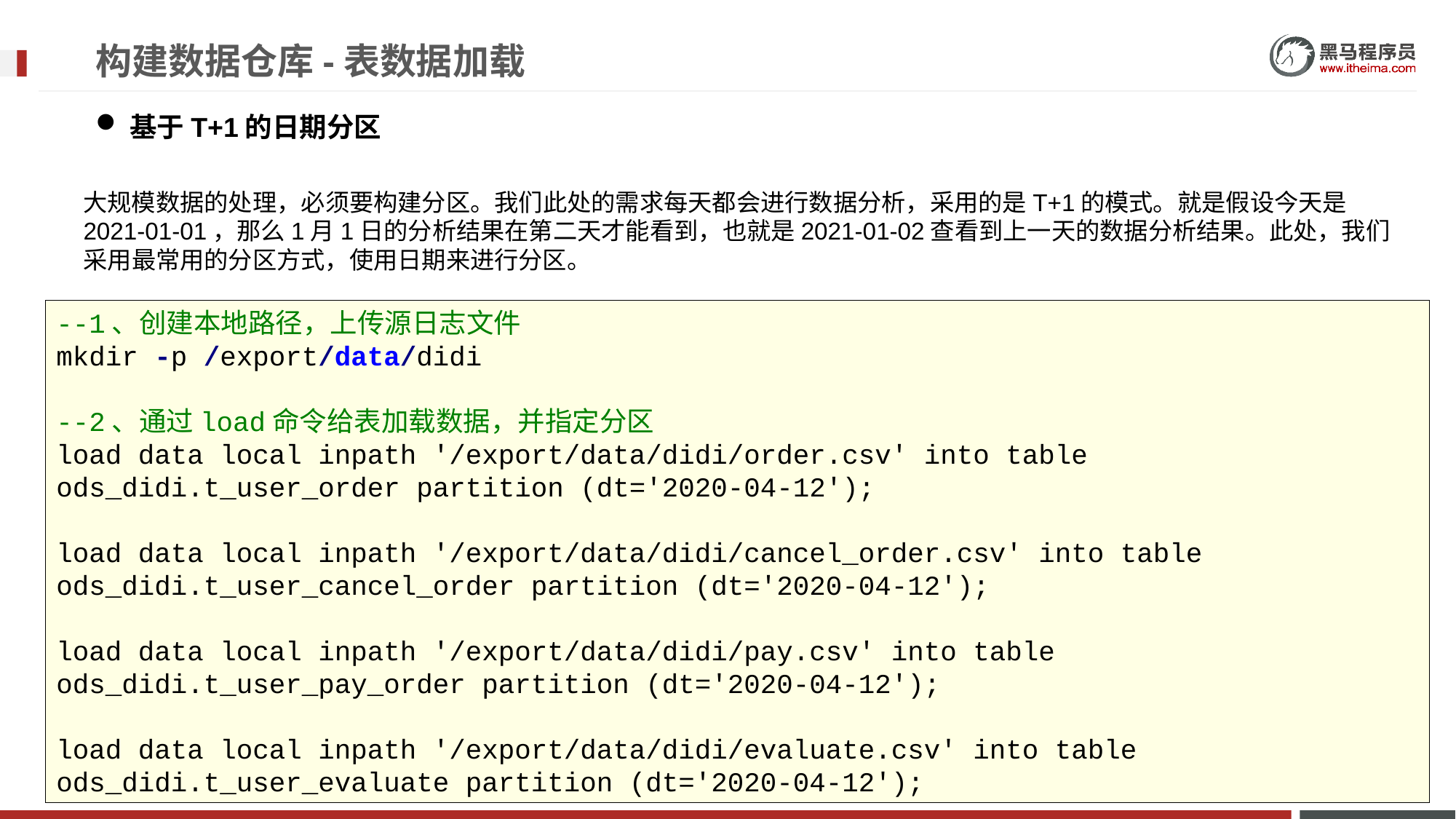

# 构建数据仓库-表数据加载
基于T+1的日期分区
大规模数据的处理，必须要构建分区。我们此处的需求每天都会进行数据分析，采用的是T+1的模式。就是假设今天是2021-01-01，那么1月1日的分析结果在第二天才能看到，也就是2021-01-02查看到上一天的数据分析结果。此处，我们采用最常用的分区方式，使用日期来进行分区。

--1、创建本地路径，上传源日志文件
mkdir -p /export/data/didi

--2、通过load命令给表加载数据，并指定分区
load data local inpath '/export/data/didi/order.csv' into table ods_didi.t_user_order partition (dt='2020-04-12');

load data local inpath '/export/data/didi/cancel_order.csv' into table ods_didi.t_user_cancel_order partition (dt='2020-04-12');

load data local inpath '/export/data/didi/pay.csv' into table ods_didi.t_user_pay_order partition (dt='2020-04-12');

load data local inpath '/export/data/didi/evaluate.csv' into table ods_didi.t_user_evaluate partition (dt='2020-04-12');